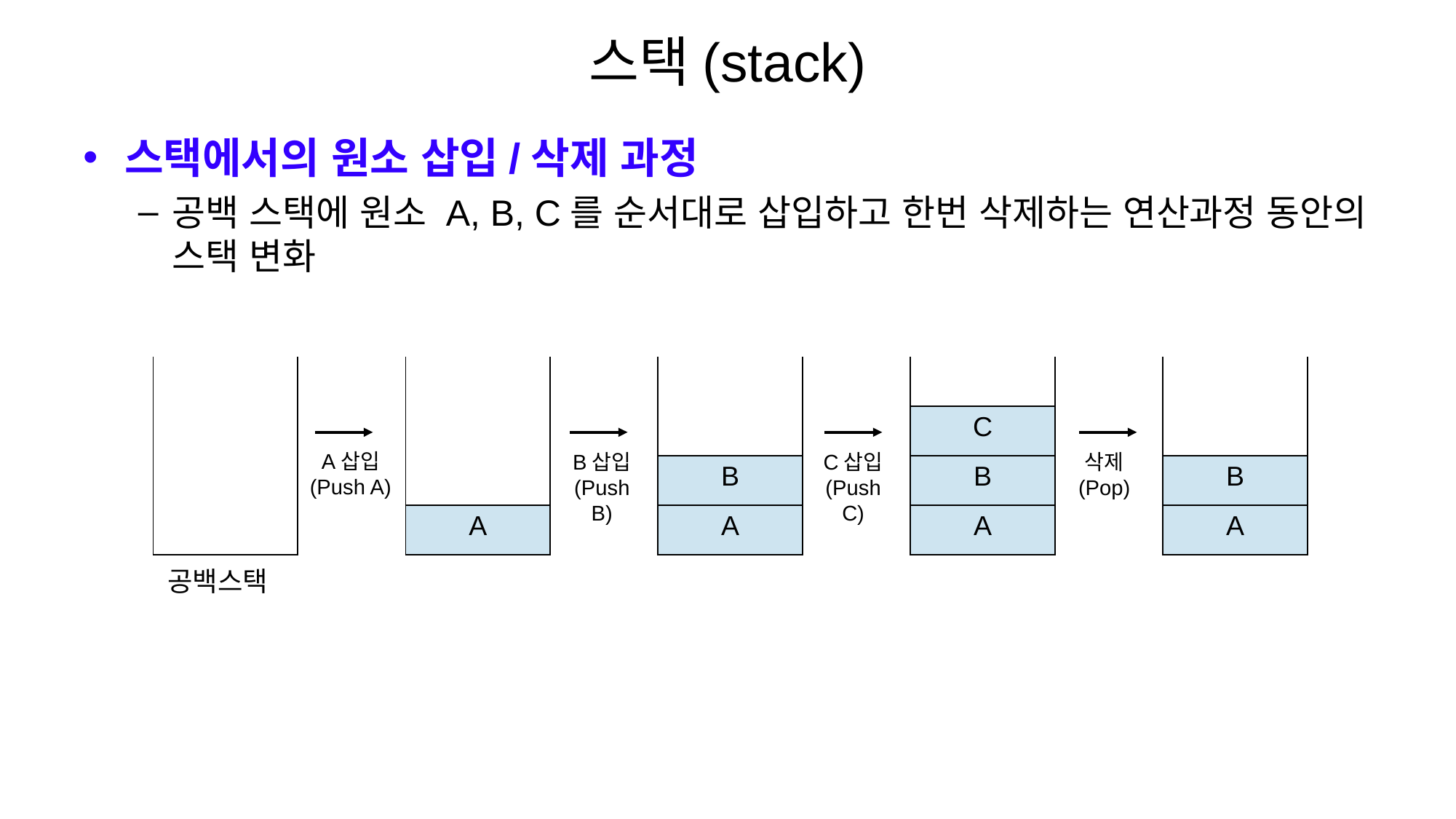

# 스택(stack)
스택에서의 원소 삽입/삭제 과정
공백 스택에 원소 A, B, C를 순서대로 삽입하고 한번 삭제하는 연산과정 동안의 스택 변화

|  |
| --- |
|  |
|  |
|  |
|  |
| --- |
|  |
|  |
| A |
|  |
| --- |
|  |
| B |
| A |
|  |
| --- |
| C |
| B |
| A |
|  |
| --- |
|  |
| B |
| A |
A삽입
(Push A)
B삽입
(Push B)
C삽입
(Push C)
삭제
(Pop)
공백스택